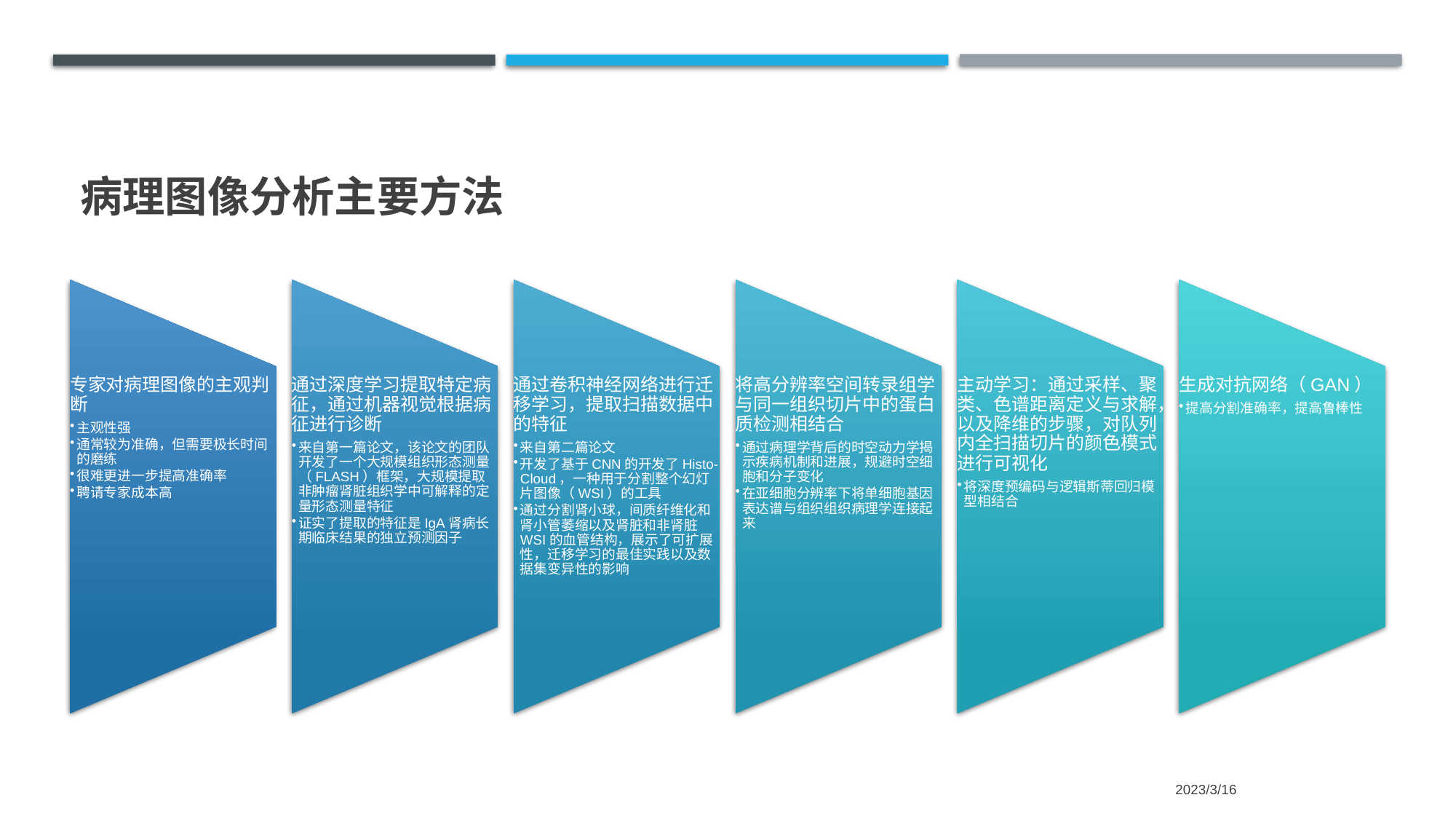

# 病理图像分析主要方法
专家对病理图像的主观判断
主观性强
通常较为准确，但需要极长时间的磨练
很难更进一步提高准确率
聘请专家成本高
通过深度学习提取特定病征，通过机器视觉根据病征进行诊断
来自第一篇论文，该论文的团队开发了一个大规模组织形态测量（FLASH）框架，大规模提取非肿瘤肾脏组织学中可解释的定量形态测量特征
证实了提取的特征是IgA肾病长期临床结果的独立预测因子
通过卷积神经网络进行迁移学习，提取扫描数据中的特征
来自第二篇论文
开发了基于CNN的开发了Histo-Cloud，一种用于分割整个幻灯片图像（WSI）的工具
通过分割肾小球，间质纤维化和肾小管萎缩以及肾脏和非肾脏WSI的血管结构，展示了可扩展性，迁移学习的最佳实践以及数据集变异性的影响
将高分辨率空间转录组学与同一组织切片中的蛋白质检测相结合
通过病理学背后的时空动力学揭示疾病机制和进展，规避时空细胞和分子变化
在亚细胞分辨率下将单细胞基因表达谱与组织组织病理学连接起来
主动学习：通过采样、聚类、色谱距离定义与求解，以及降维的步骤，对队列内全扫描切片的颜色模式进行可视化
将深度预编码与逻辑斯蒂回归模型相结合
生成对抗网络（GAN）
提高分割准确率，提高鲁棒性
2023/3/16